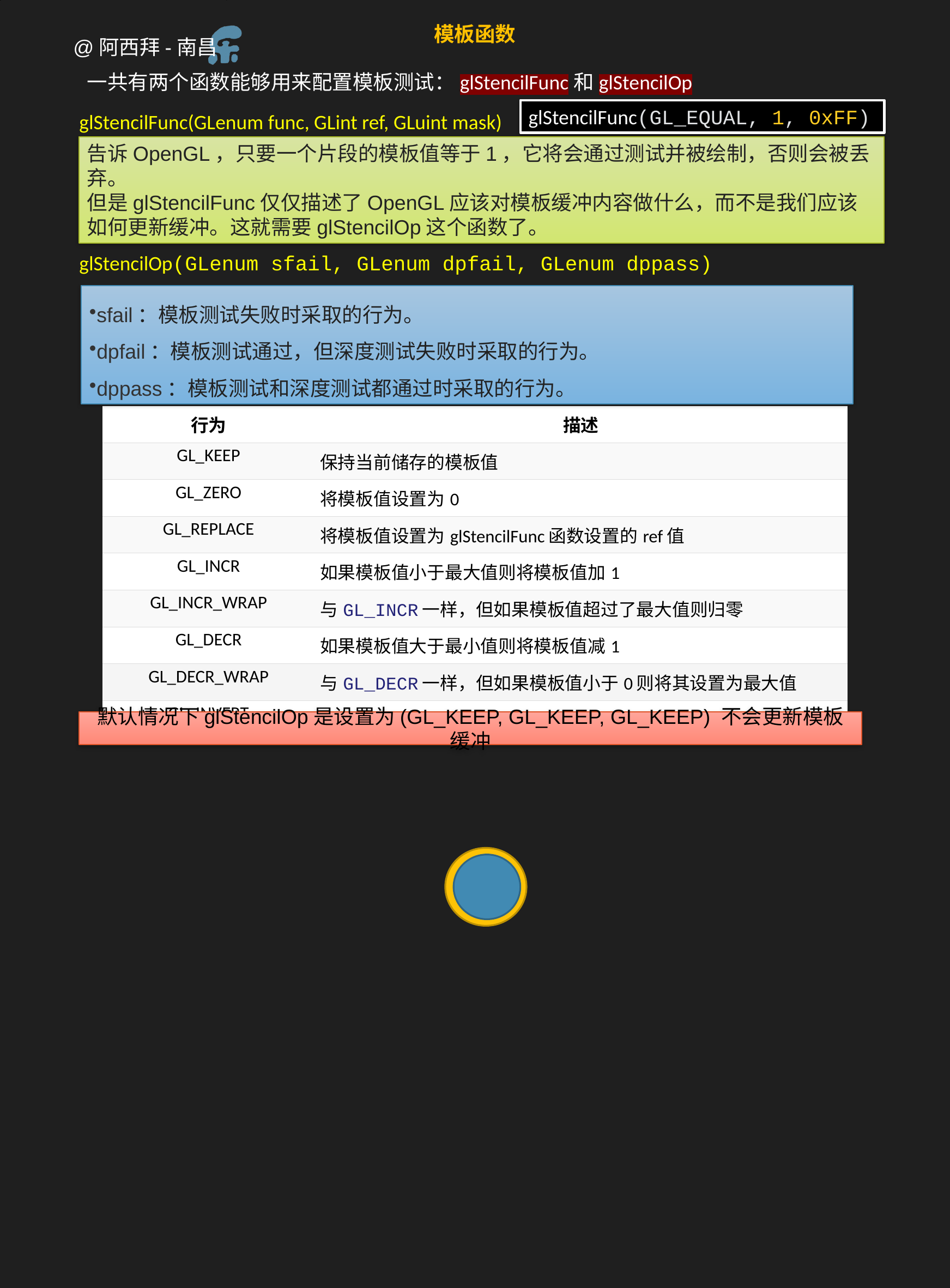

模板函数
一共有两个函数能够用来配置模板测试：glStencilFunc和glStencilOp
glStencilFunc(GL_EQUAL, 1, 0xFF)
glStencilFunc(GLenum func, GLint ref, GLuint mask)
告诉OpenGL，只要一个片段的模板值等于1，它将会通过测试并被绘制，否则会被丢弃。
但是glStencilFunc仅仅描述了OpenGL应该对模板缓冲内容做什么，而不是我们应该如何更新缓冲。这就需要glStencilOp这个函数了。
glStencilOp(GLenum sfail, GLenum dpfail, GLenum dppass)
sfail：模板测试失败时采取的行为。
dpfail：模板测试通过，但深度测试失败时采取的行为。
dppass：模板测试和深度测试都通过时采取的行为。
| 行为 | 描述 |
| --- | --- |
| GL\_KEEP | 保持当前储存的模板值 |
| GL\_ZERO | 将模板值设置为0 |
| GL\_REPLACE | 将模板值设置为glStencilFunc函数设置的ref值 |
| GL\_INCR | 如果模板值小于最大值则将模板值加1 |
| GL\_INCR\_WRAP | 与GL\_INCR一样，但如果模板值超过了最大值则归零 |
| GL\_DECR | 如果模板值大于最小值则将模板值减1 |
| GL\_DECR\_WRAP | 与GL\_DECR一样，但如果模板值小于0则将其设置为最大值 |
| GL\_INVERT | 按位翻转当前的模板缓冲值 |
默认情况下glStencilOp是设置为(GL_KEEP, GL_KEEP, GL_KEEP) 不会更新模板缓冲